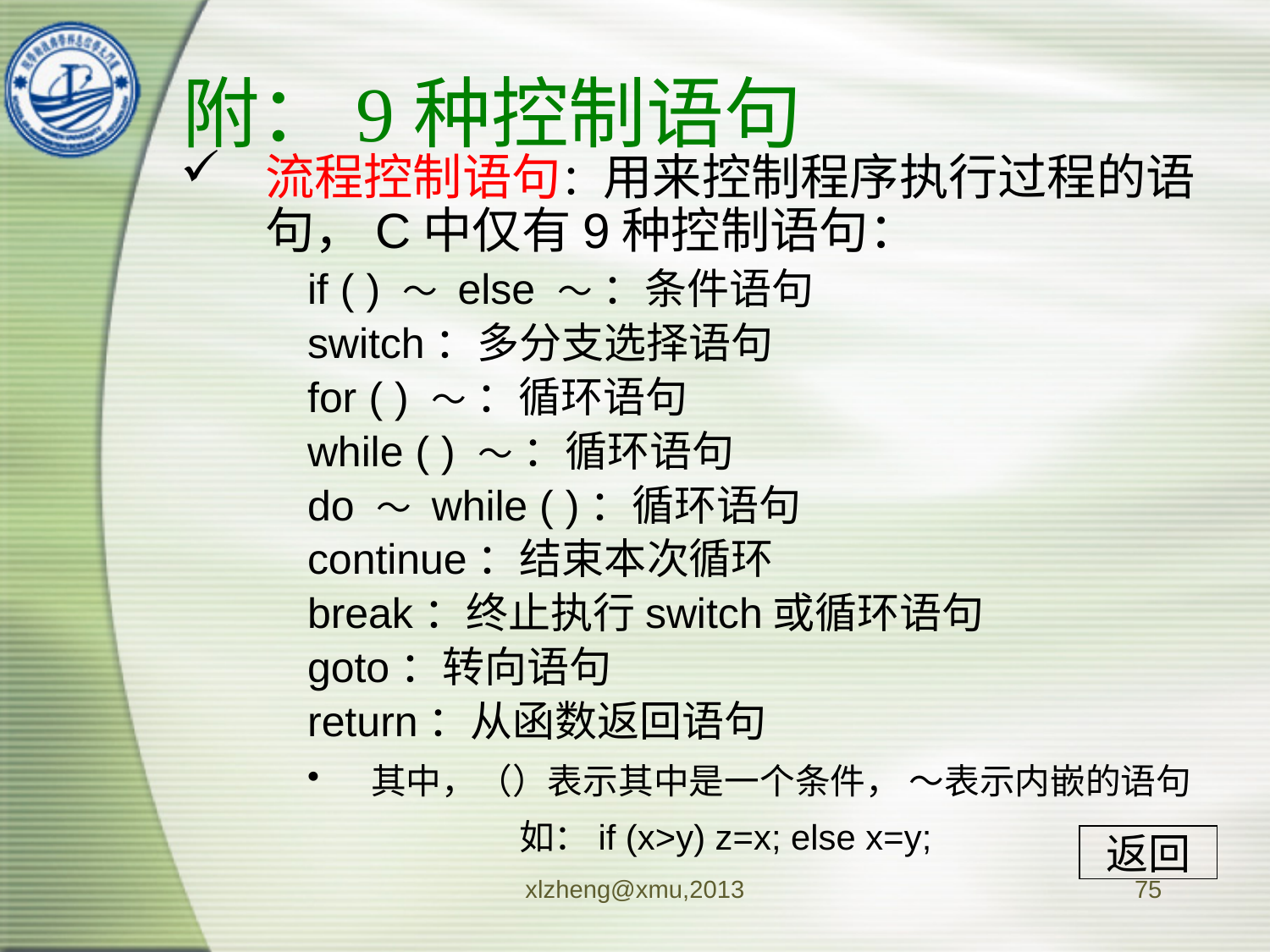

# 附：9种控制语句
流程控制语句：用来控制程序执行过程的语句，C中仅有9种控制语句：
if ( ) ～ else ～ ：条件语句
switch：多分支选择语句
for ( ) ～ ：循环语句
while ( ) ～ ：循环语句
do ～ while ( )：循环语句
continue：结束本次循环
break：终止执行switch或循环语句
goto：转向语句
return：从函数返回语句
其中，（）表示其中是一个条件， ～表示内嵌的语句
			如：if (x>y) z=x; else x=y;
返回
xlzheng@xmu,2013
75